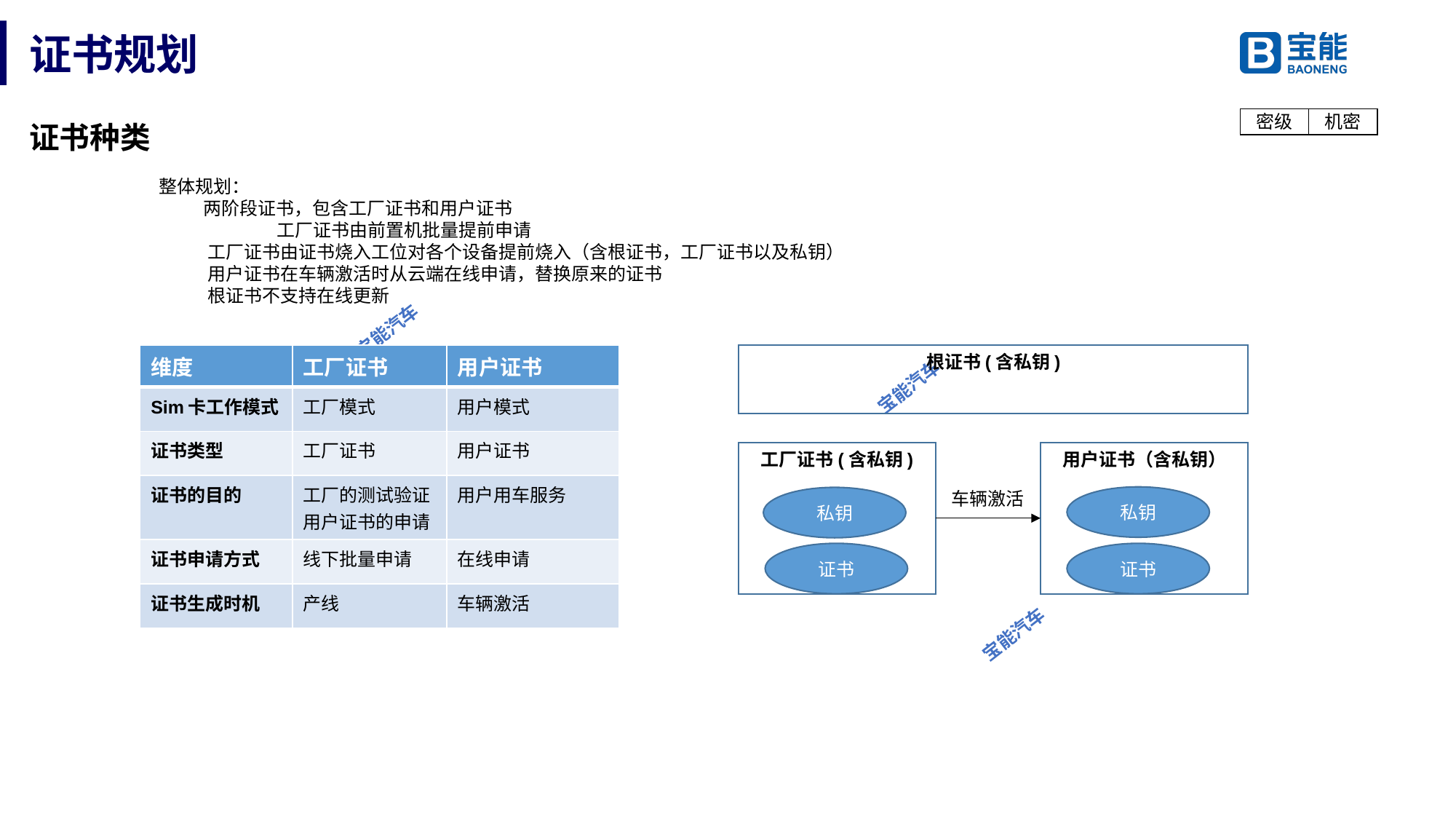

# 证书规划
证书种类
整体规划：
          两阶段证书，包含工厂证书和用户证书
	 工厂证书由前置机批量提前申请
           工厂证书由证书烧入工位对各个设备提前烧入（含根证书，工厂证书以及私钥）
           用户证书在车辆激活时从云端在线申请，替换原来的证书
           根证书不支持在线更新
| 维度 | 工厂证书 | 用户证书 |
| --- | --- | --- |
| Sim卡工作模式 | 工厂模式 | 用户模式 |
| 证书类型 | 工厂证书 | 用户证书 |
| 证书的目的 | 工厂的测试验证 用户证书的申请 | 用户用车服务 |
| 证书申请方式 | 线下批量申请 | 在线申请 |
| 证书生成时机 | 产线 | 车辆激活 |
根证书(含私钥)
工厂证书(含私钥)
用户证书（含私钥）
车辆激活
私钥
私钥
证书
证书
8